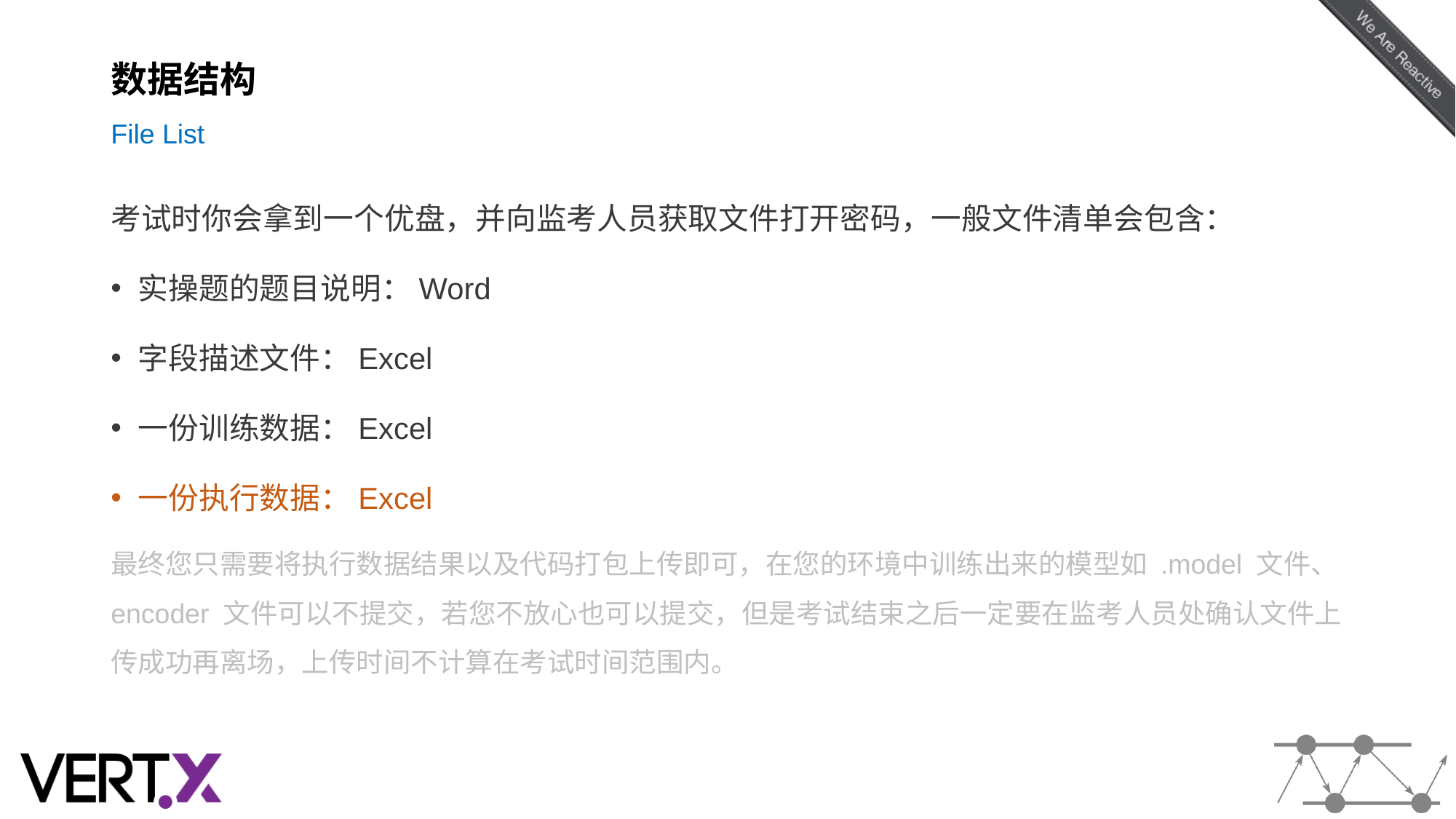

# 数据结构 File List
考试时你会拿到一个优盘，并向监考人员获取文件打开密码，一般文件清单会包含：
实操题的题目说明：Word
字段描述文件：Excel
一份训练数据：Excel
一份执行数据：Excel
最终您只需要将执行数据结果以及代码打包上传即可，在您的环境中训练出来的模型如 .model 文件、encoder 文件可以不提交，若您不放心也可以提交，但是考试结束之后一定要在监考人员处确认文件上传成功再离场，上传时间不计算在考试时间范围内。